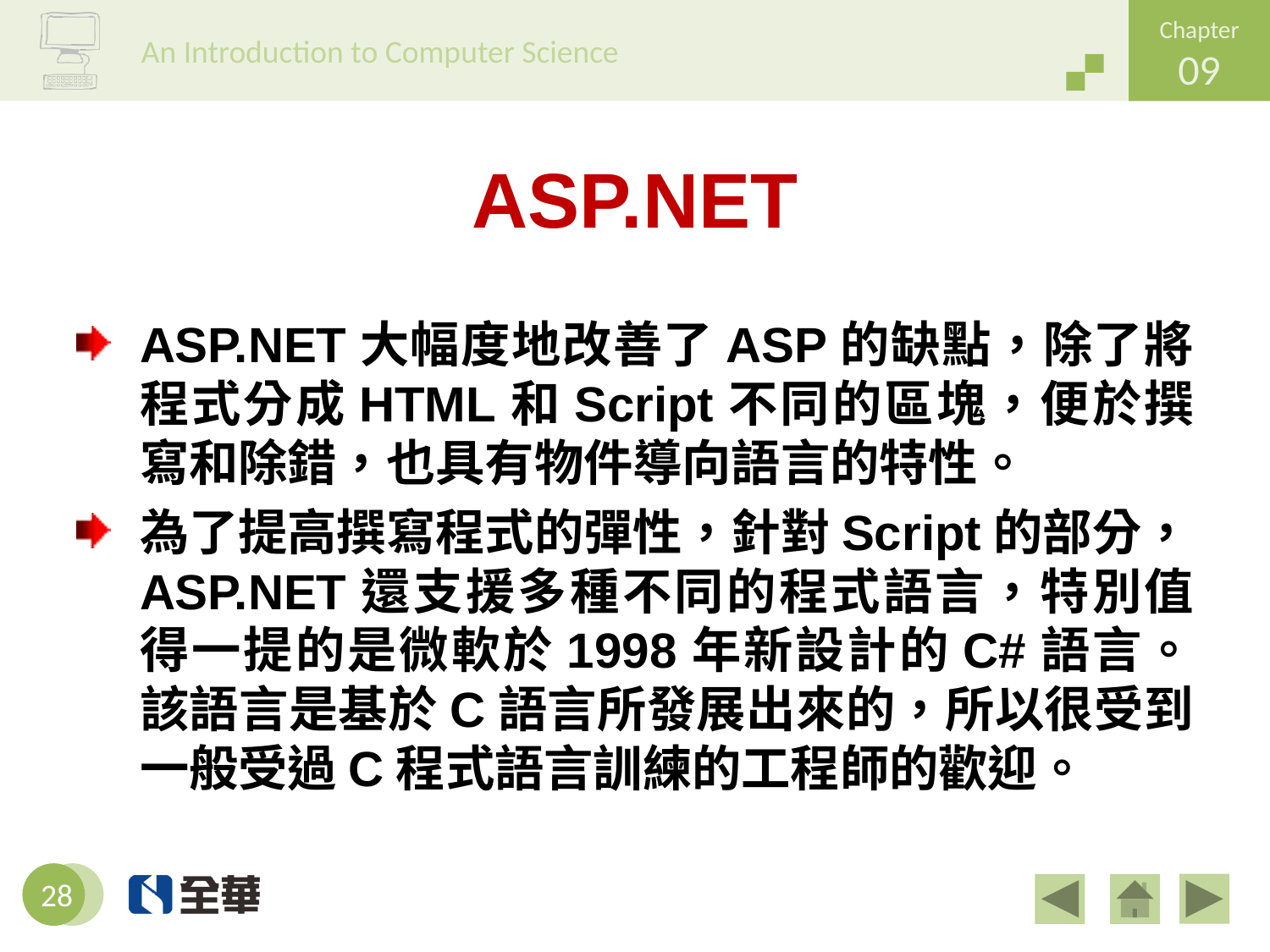

# ASP.NET
ASP.NET大幅度地改善了ASP的缺點，除了將程式分成HTML和Script不同的區塊，便於撰寫和除錯，也具有物件導向語言的特性。
為了提高撰寫程式的彈性，針對Script的部分，ASP.NET還支援多種不同的程式語言，特別值得一提的是微軟於1998年新設計的C#語言。該語言是基於C語言所發展出來的，所以很受到一般受過C程式語言訓練的工程師的歡迎。